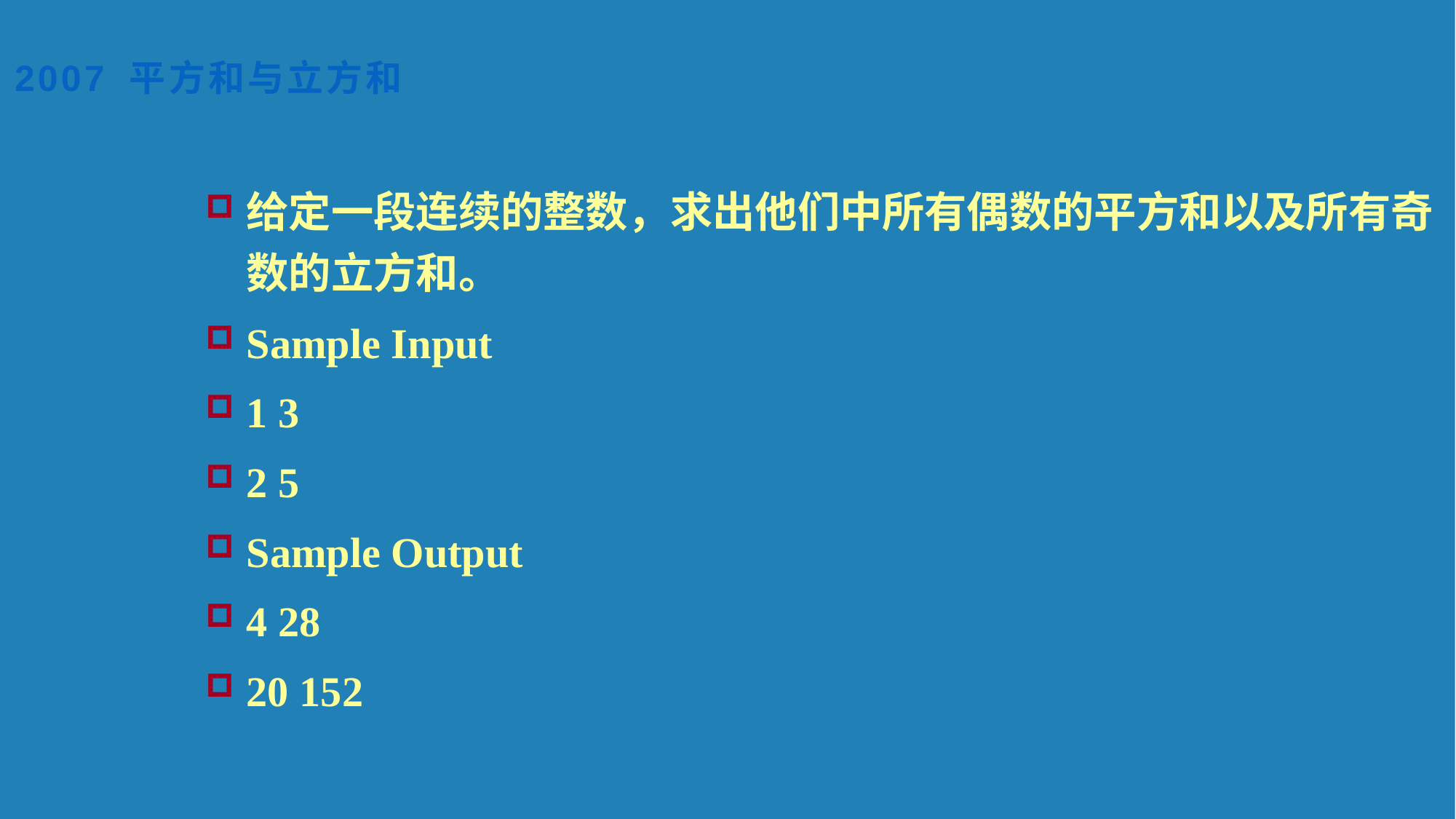

2007 平方和与立方和
给定一段连续的整数，求出他们中所有偶数的平方和以及所有奇数的立方和。
Sample Input
1 3
2 5
Sample Output
4 28
20 152

118